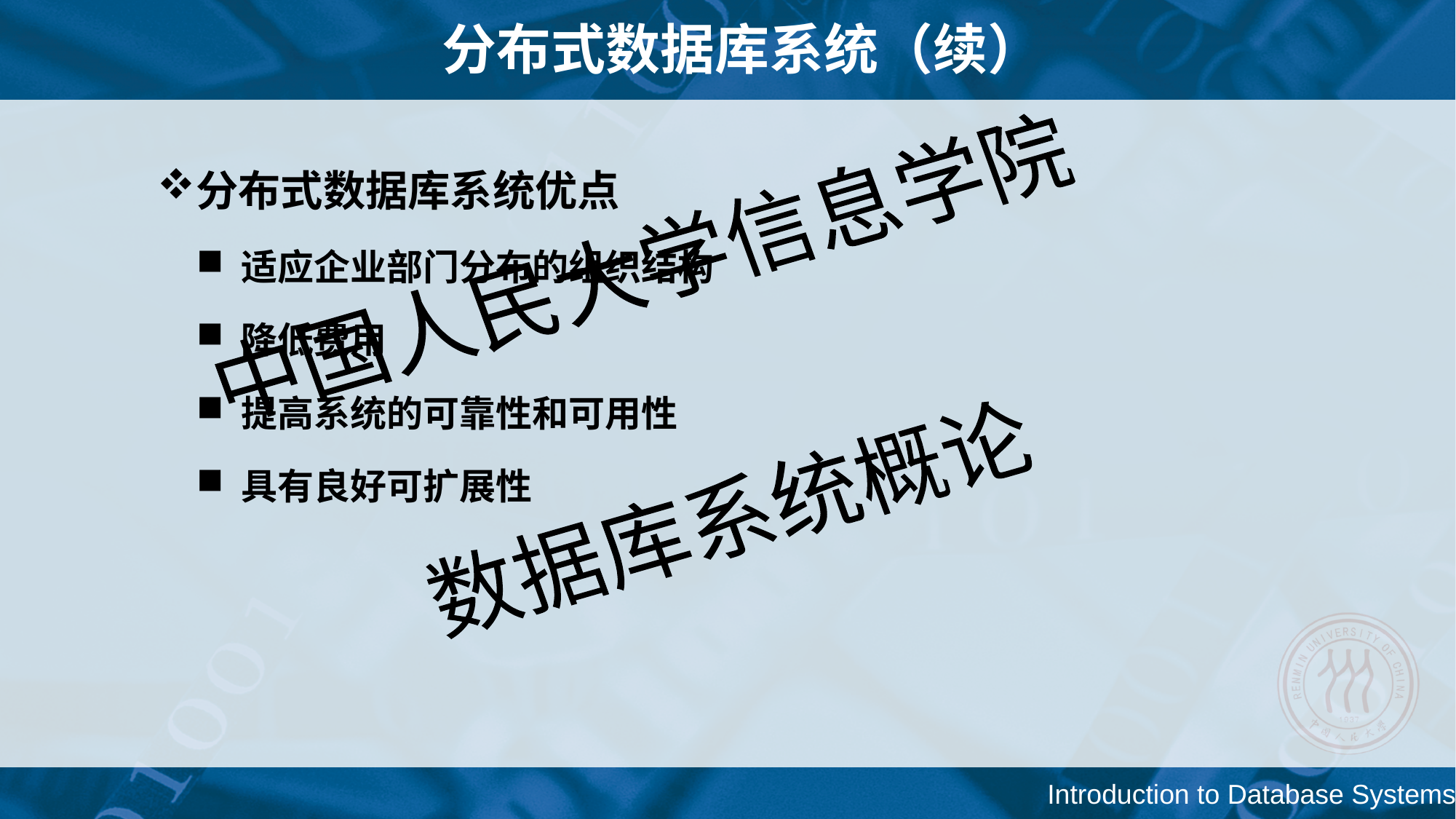

# 分布式数据库系统（续）
分布式数据库系统优点
 适应企业部门分布的组织结构
 降低费用
 提高系统的可靠性和可用性
 具有良好可扩展性